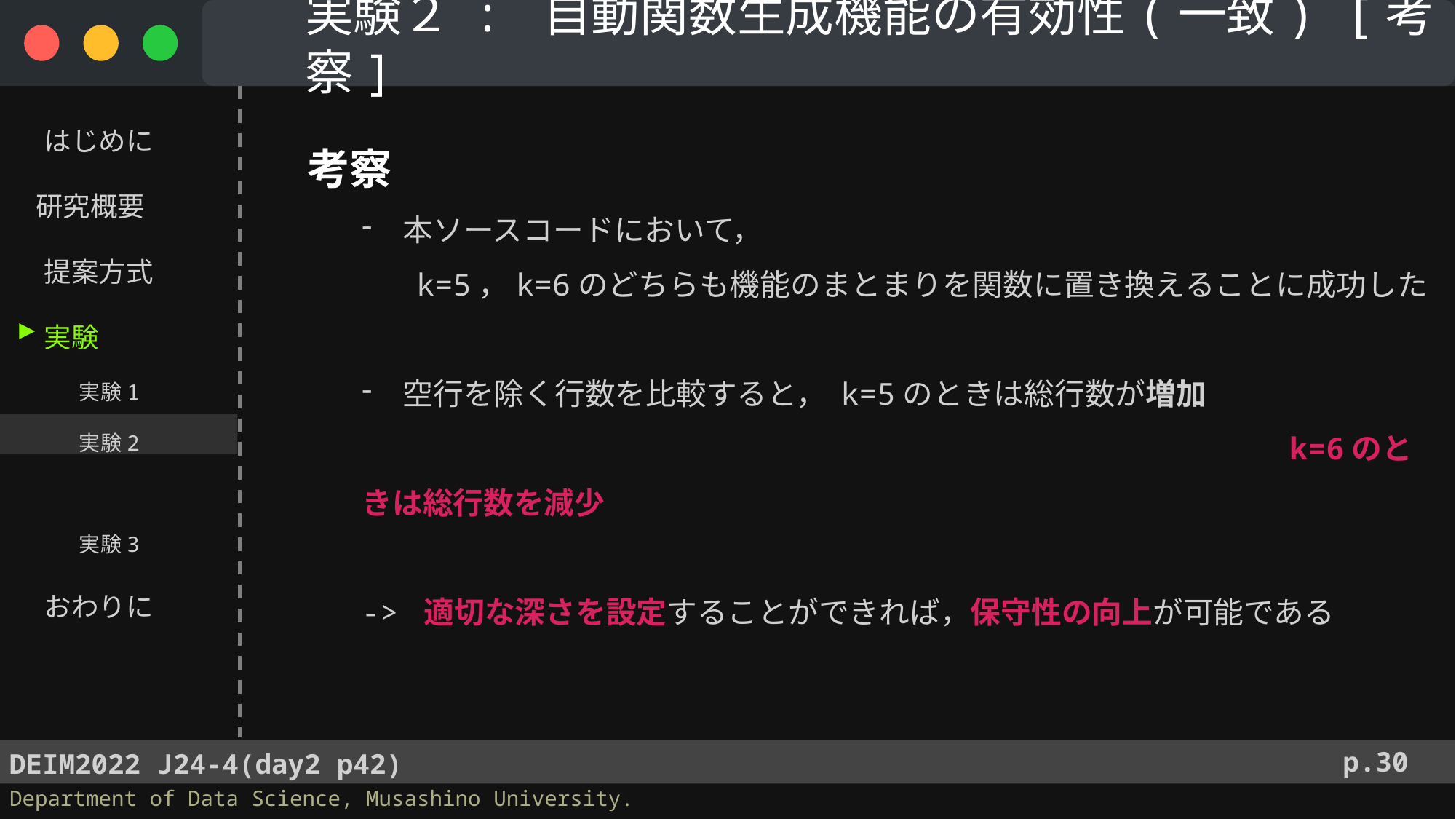

実験２ : 自動関数生成機能の有効性(一致) [考察]
　 はじめに
   研究概要
　 提案方式
　 実験
　　　 実験1
　　　 実験2
　　　 実験3
　 おわりに

考察
本ソースコードにおいて，
   k=5，k=6のどちらも機能のまとまりを関数に置き換えることに成功した

空行を除く行数を比較すると， k=5のときは総行数が増加
								   k=6のときは総行数を減少

-> 適切な深さを設定することができれば，保守性の向上が可能である
▶︎

p.30